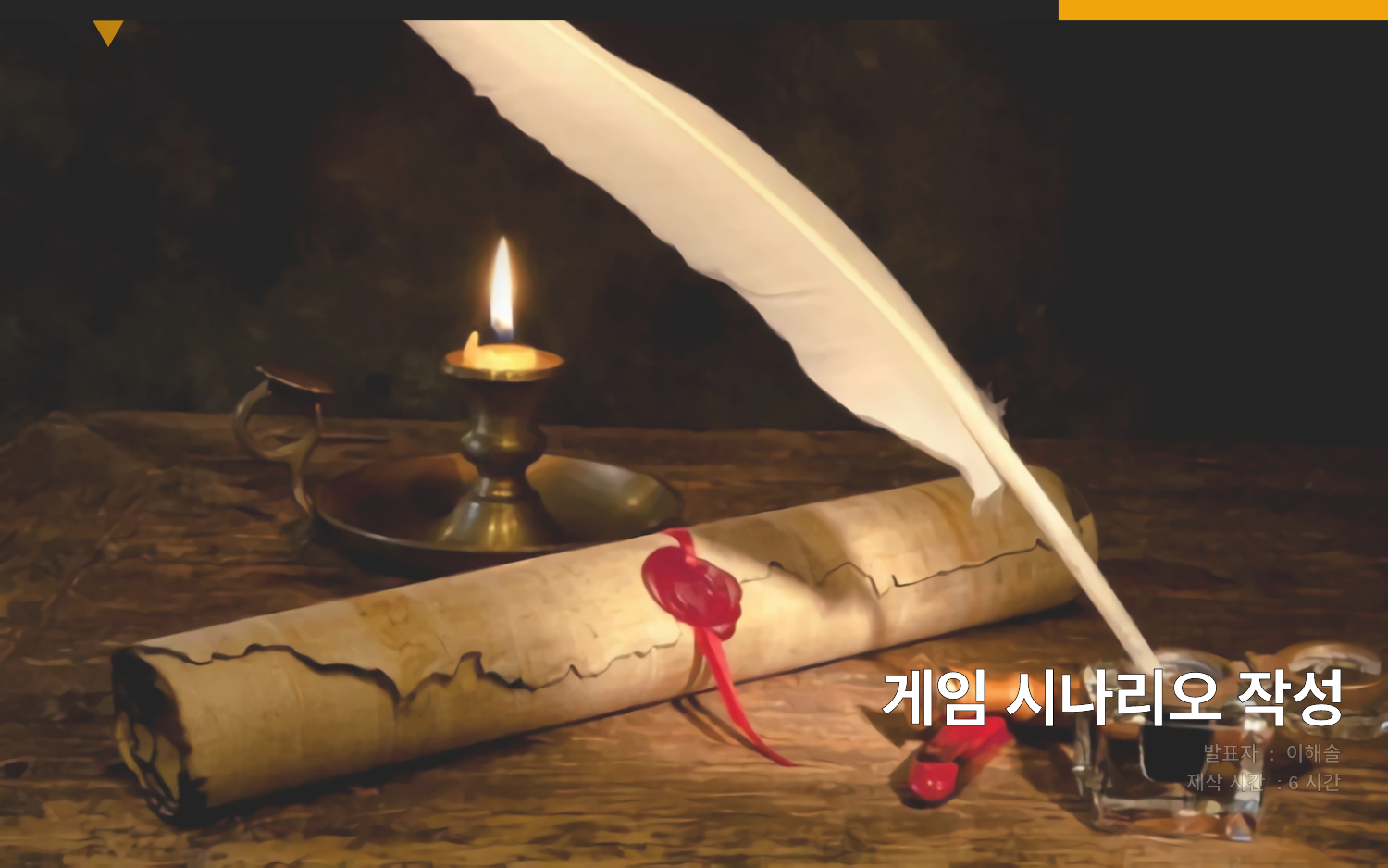

게임 시나리오 작성
발표자 : 이해솔
제작 시간 : 6시간